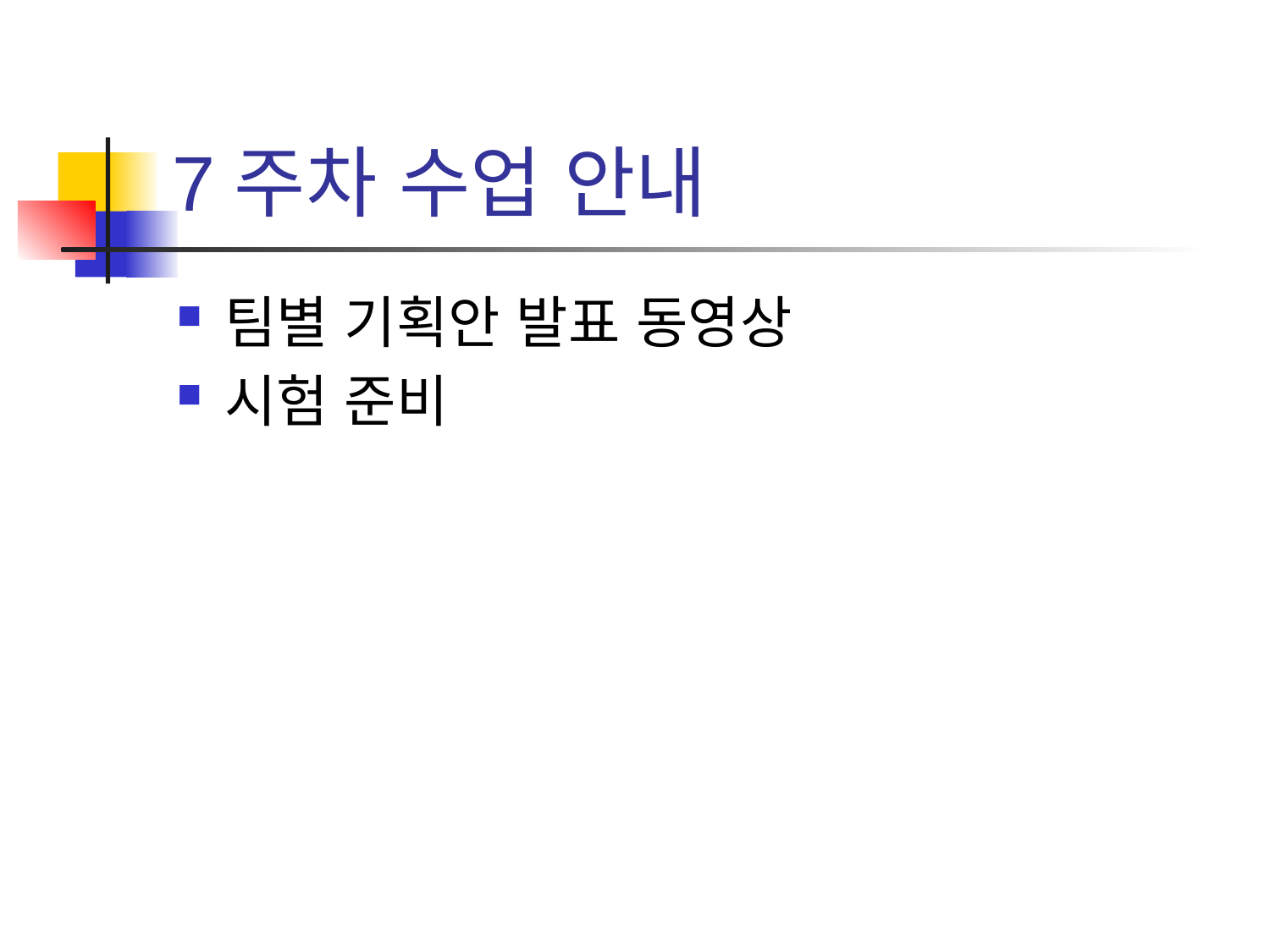

# 7주차 수업 안내
팀별 기획안 발표 동영상
시험 준비